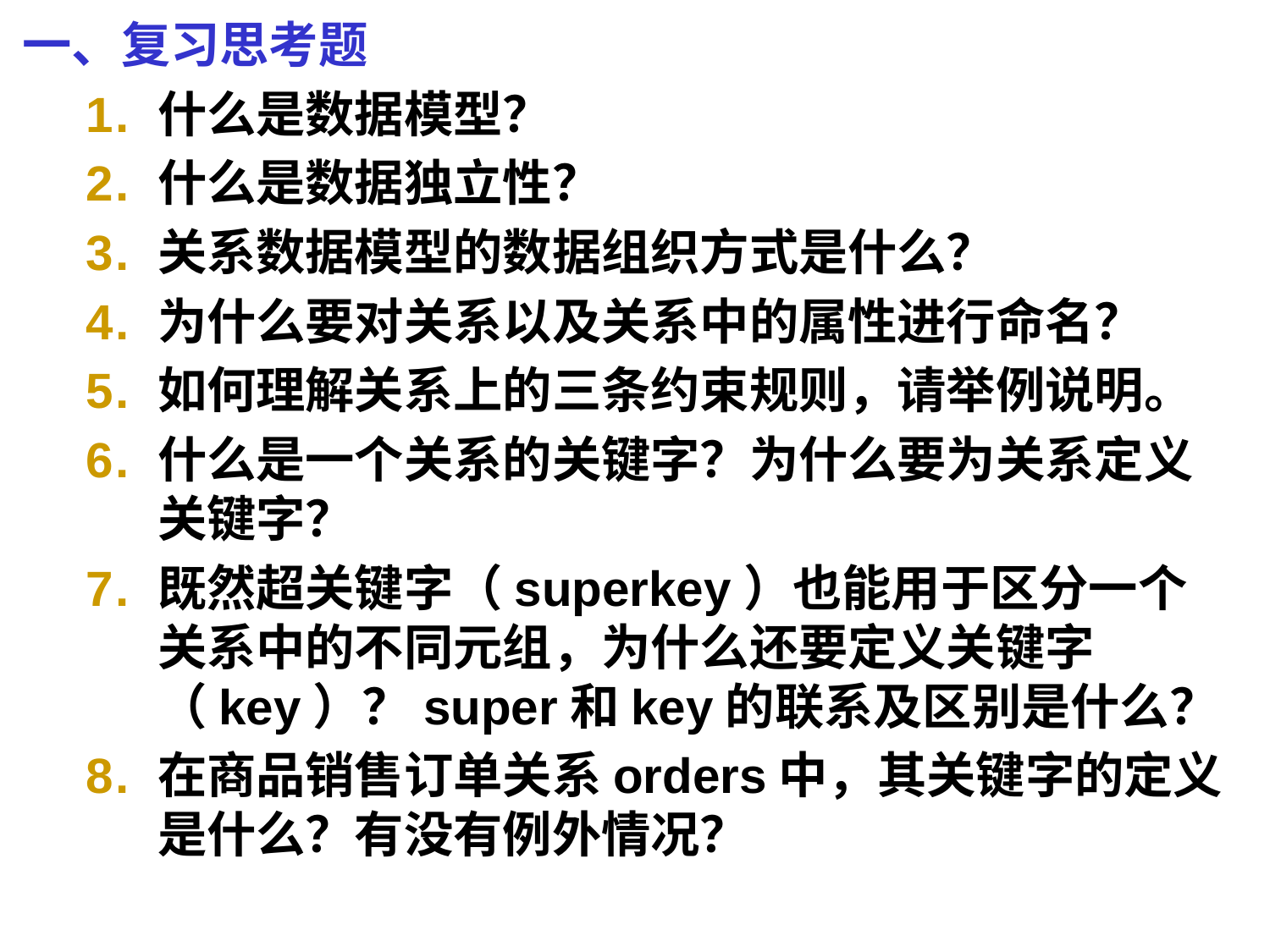

# 一、复习思考题
什么是数据模型？
什么是数据独立性？
关系数据模型的数据组织方式是什么？
为什么要对关系以及关系中的属性进行命名？
如何理解关系上的三条约束规则，请举例说明。
什么是一个关系的关键字？为什么要为关系定义关键字？
既然超关键字（superkey）也能用于区分一个关系中的不同元组，为什么还要定义关键字（key）？super和key的联系及区别是什么？
在商品销售订单关系orders中，其关键字的定义是什么？有没有例外情况？